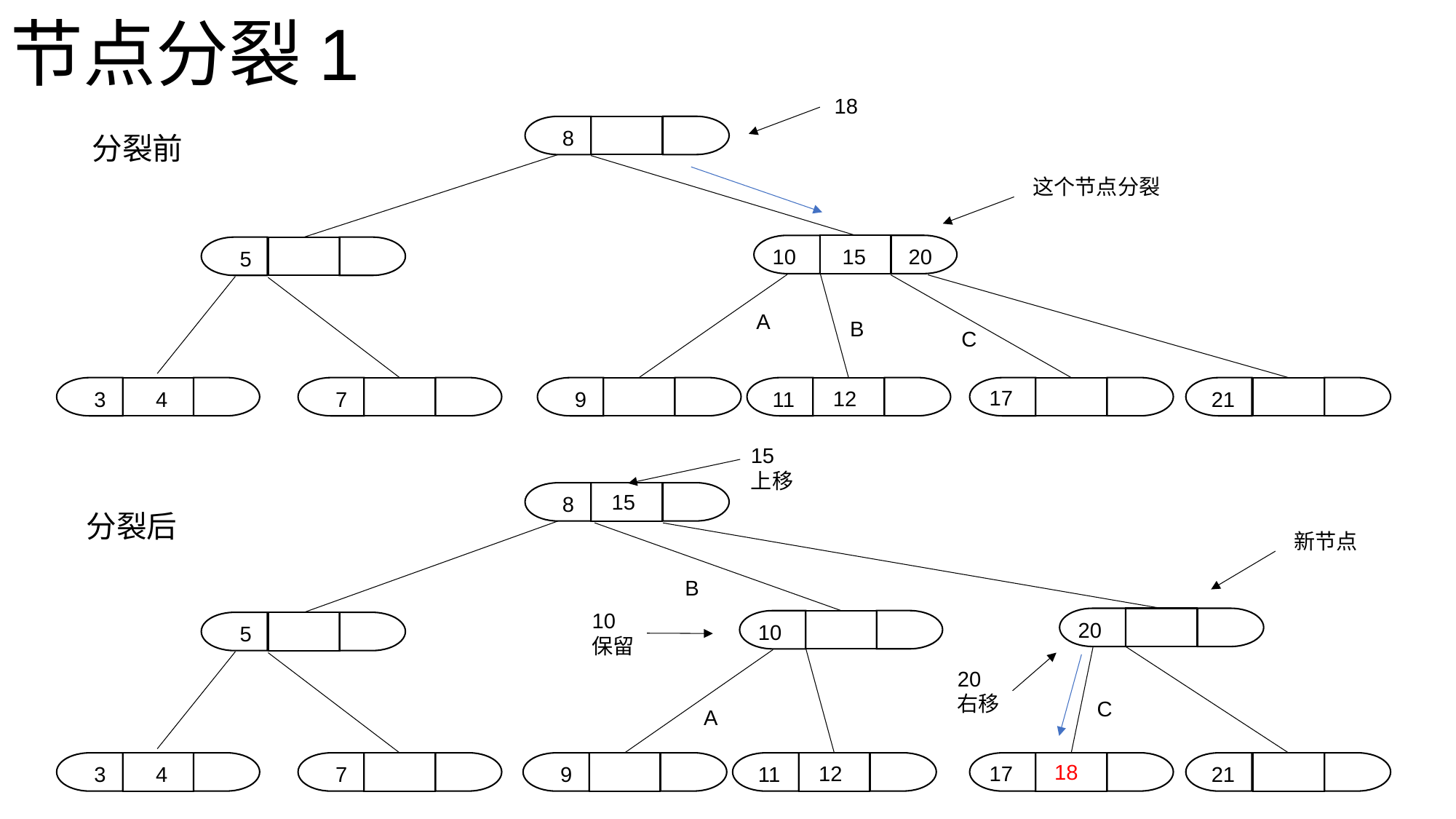

节点分裂1
18

8
分裂前
这个节点分裂

20
10
15
5
A
B
C

17
12
3
4
7
9
11
21
15
上移

15
8
分裂后
新节点
B
10
保留

20

10
5
20
右移
C
A

18
17
12
3
4
7
9
11
21